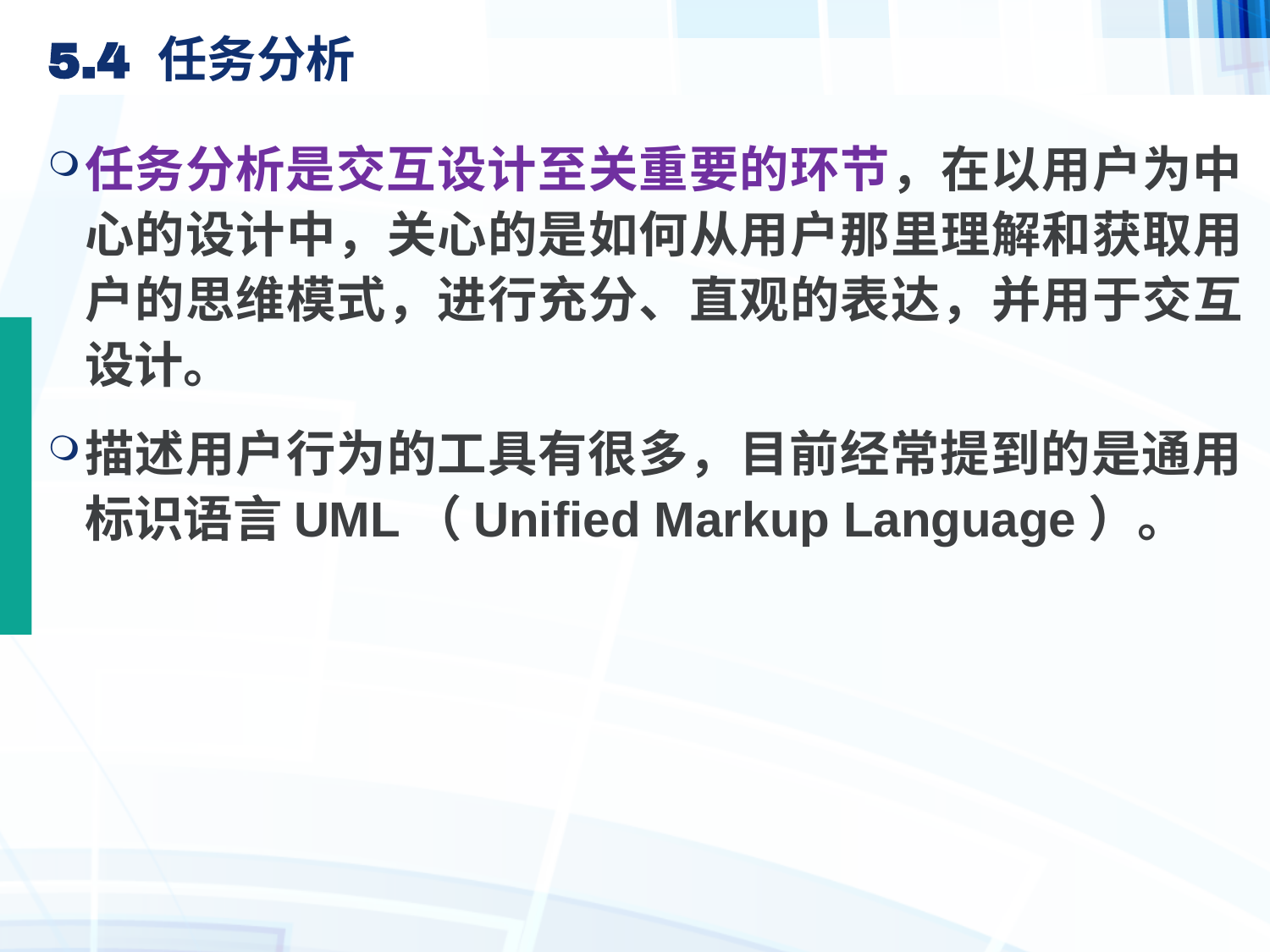

# 5.4 任务分析
任务分析是交互设计至关重要的环节，在以用户为中心的设计中，关心的是如何从用户那里理解和获取用户的思维模式，进行充分、直观的表达，并用于交互设计。
描述用户行为的工具有很多，目前经常提到的是通用标识语言UML（Unified Markup Language）。